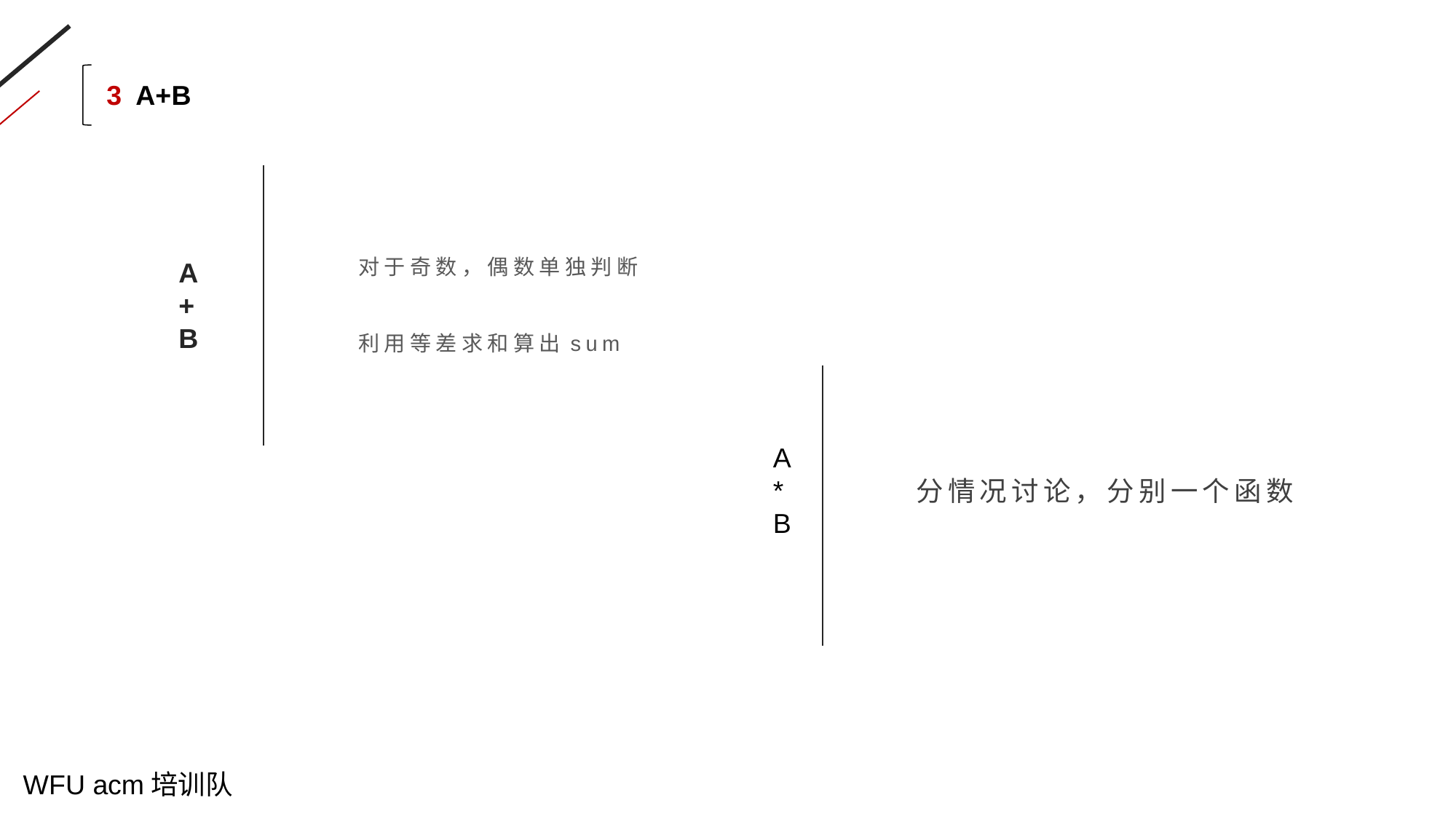

3  A+B
对于奇数，偶数单独判断

利用等差求和算出sum
A+B
A*B
分情况讨论，分别一个函数
WFU acm培训队